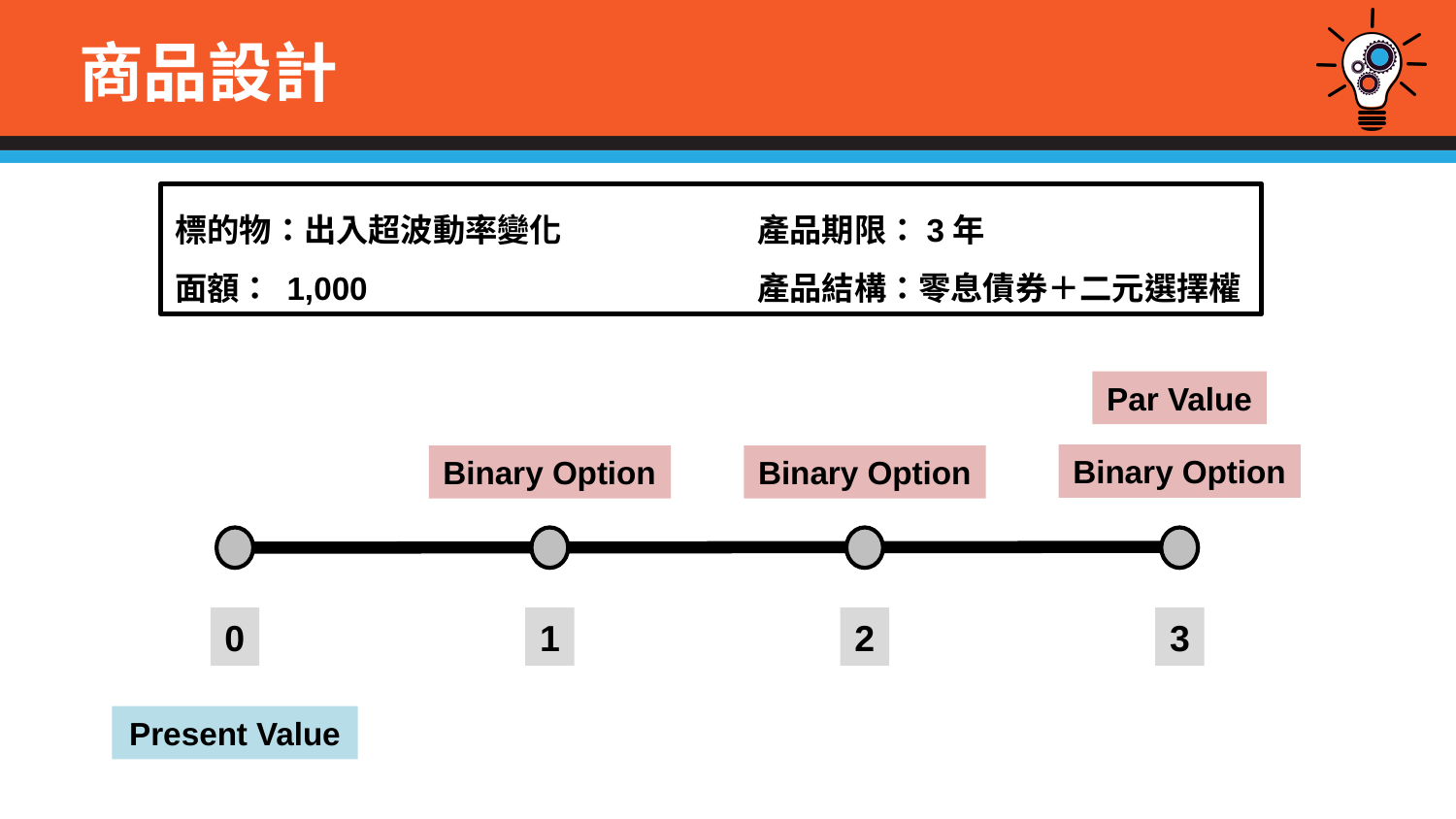

# 商品設計
標的物：出入超波動率變化		產品期限：3年
面額： 1,000			產品結構：零息債券＋二元選擇權
Par Value
Binary Option
Binary Option
Binary Option

0
1
2
3
Present Value